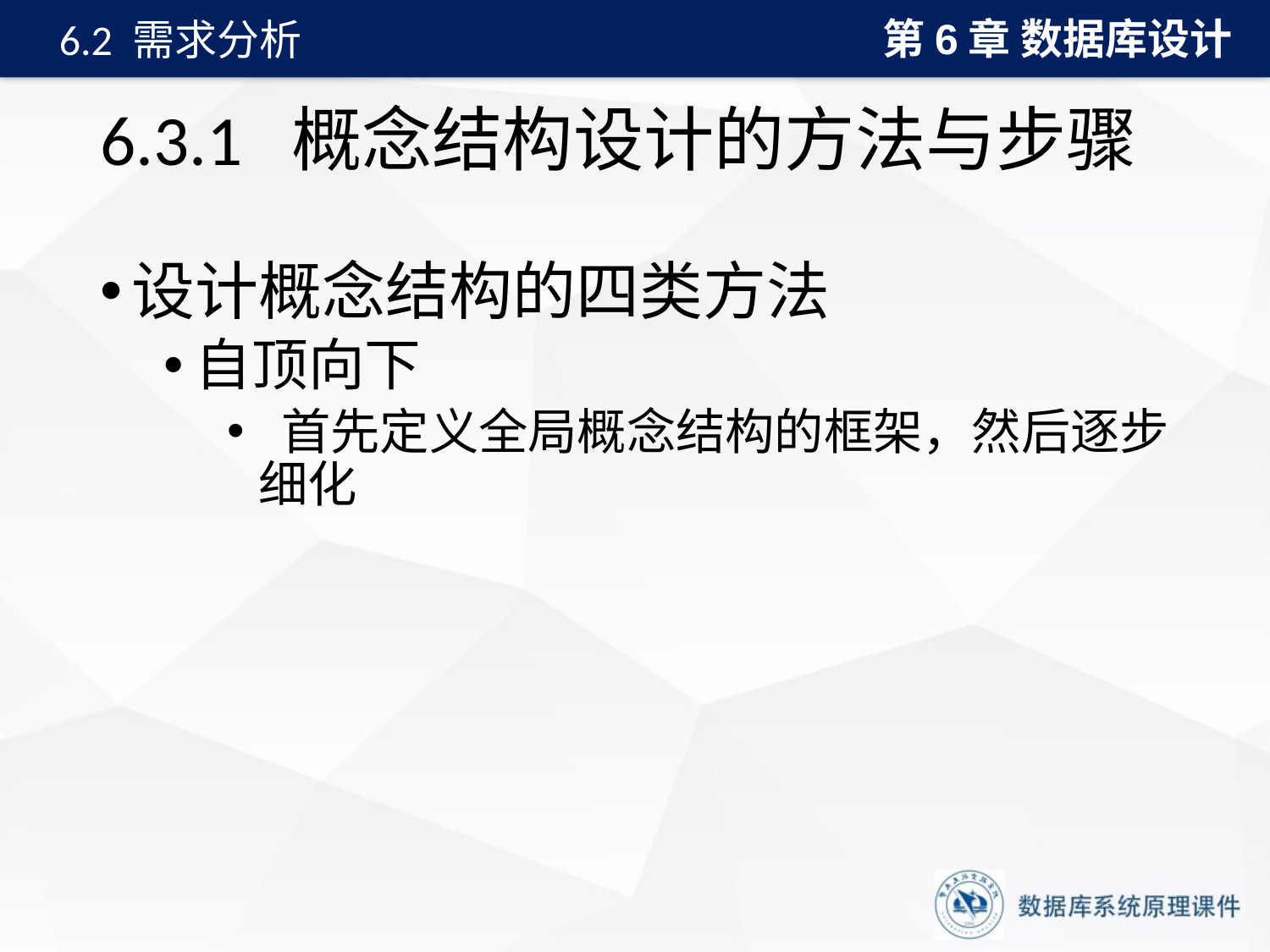

第6章 数据库设计
6.2 需求分析
# 6.3.1  概念结构设计的方法与步骤
设计概念结构的四类方法
自顶向下
 首先定义全局概念结构的框架，然后逐步细化